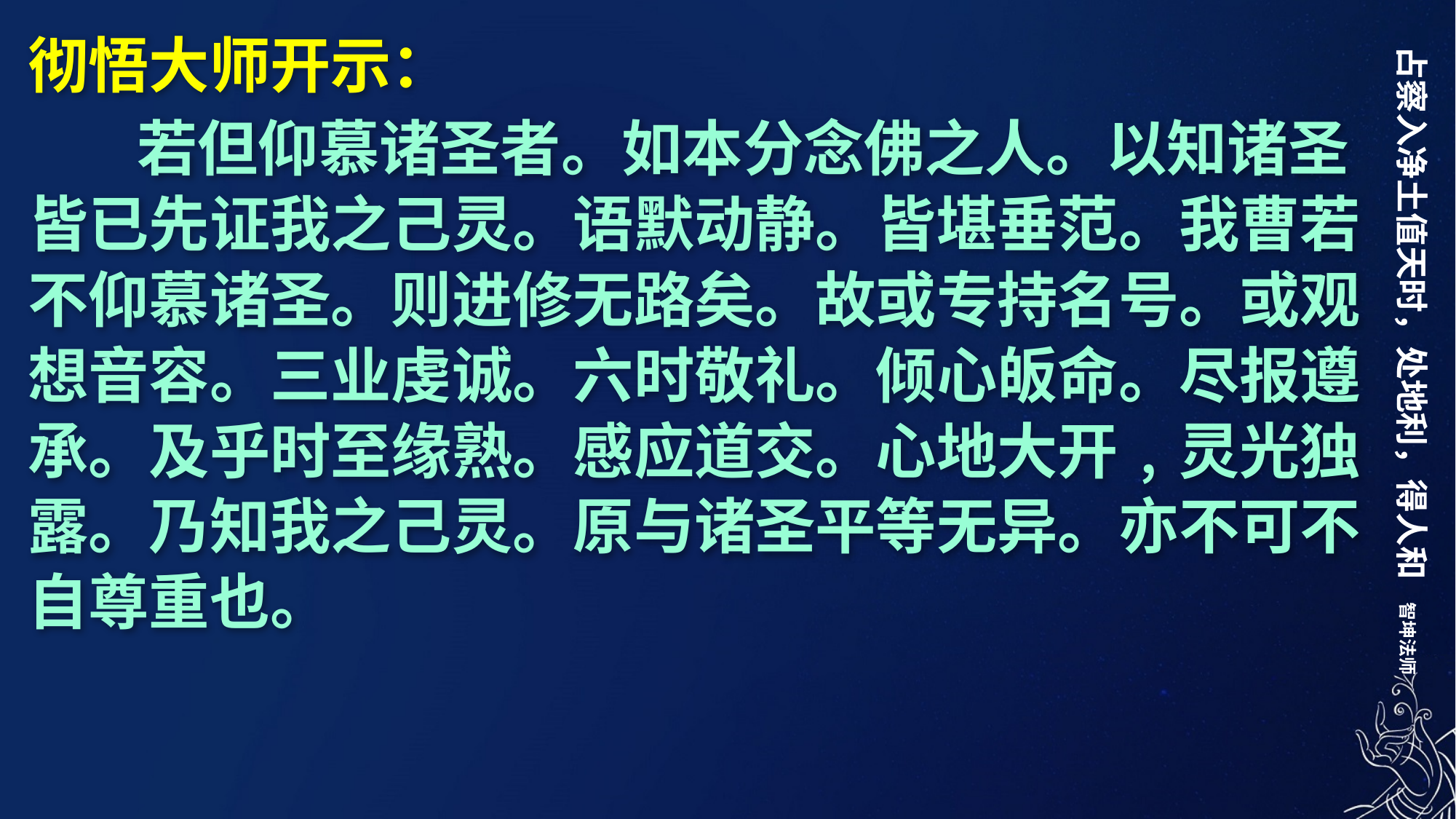

彻悟大师开示：
	若但仰慕诸圣者。如本分念佛之人。以知诸圣皆已先证我之己灵。语默动静。皆堪垂范。我曹若不仰慕诸圣。则进修无路矣。故或专持名号。或观想音容。三业虔诚。六时敬礼。倾心皈命。尽报遵承。及乎时至缘熟。感应道交。心地大开﹐灵光独露。乃知我之己灵。原与诸圣平等无异。亦不可不自尊重也。